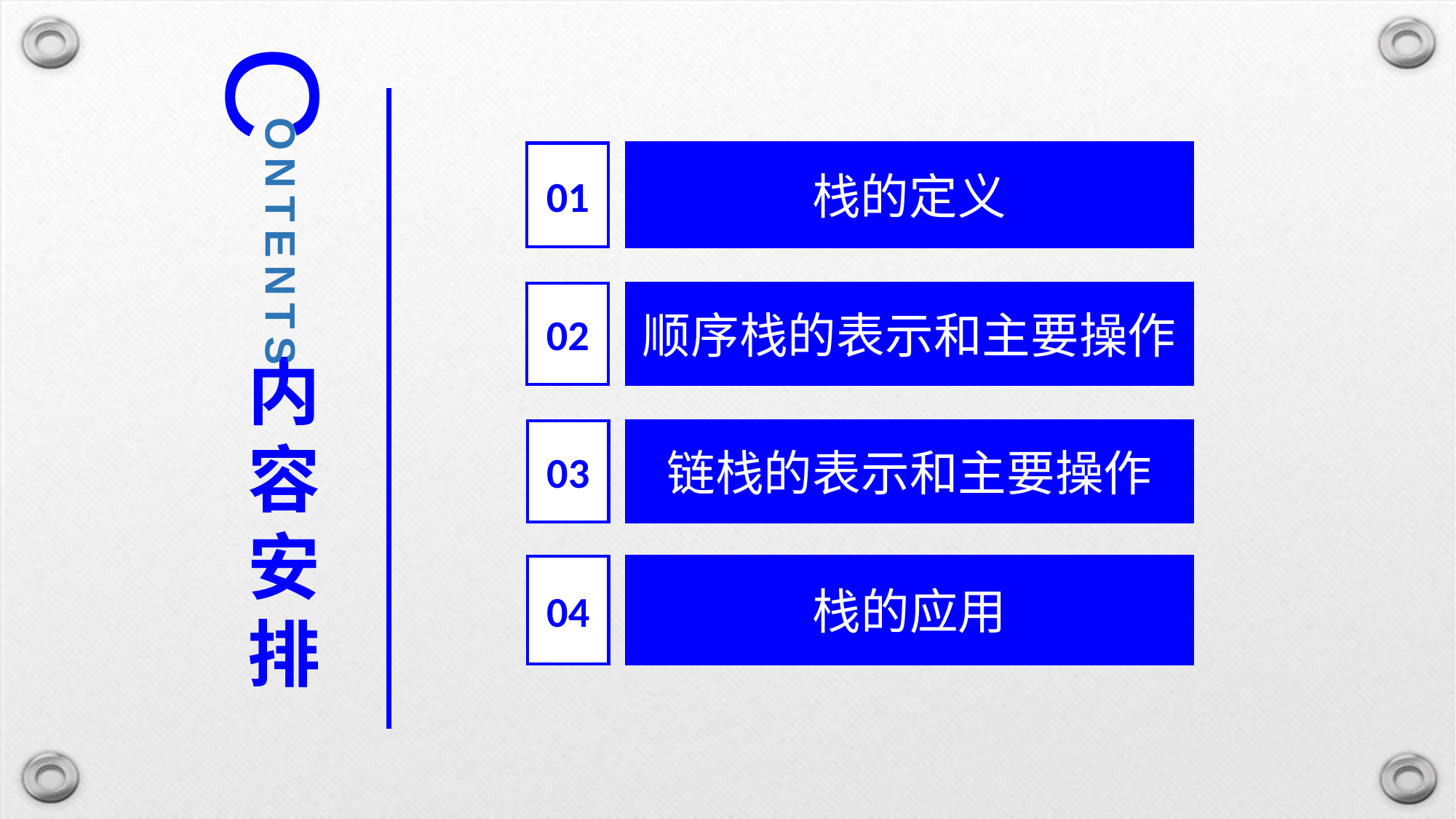

C
ONTENTS
01
栈的定义
02
顺序栈的表示和主要操作
内容安排
03
链栈的表示和主要操作
04
栈的应用